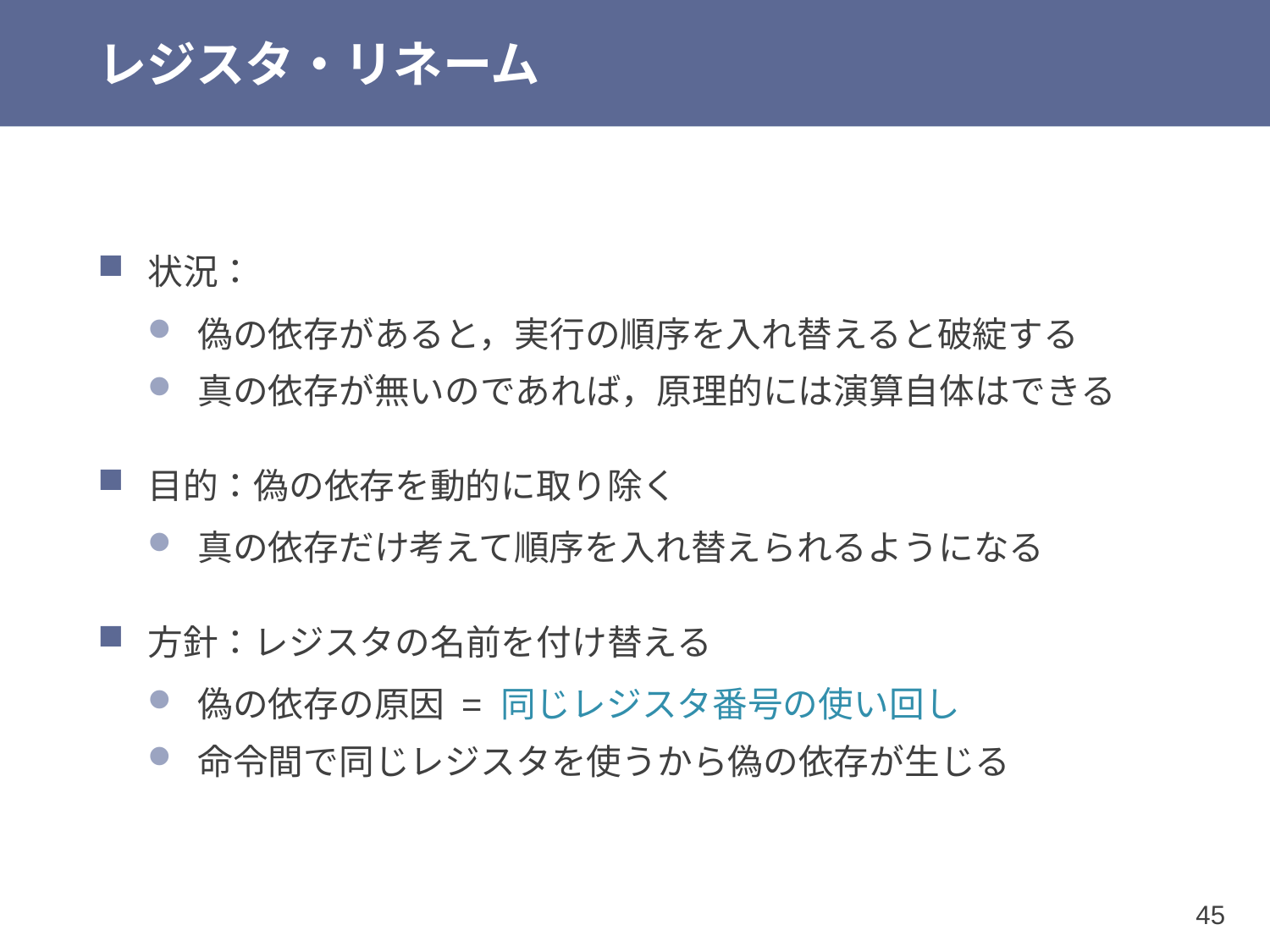

# レジスタ・リネーム
状況：
偽の依存があると，実行の順序を入れ替えると破綻する
真の依存が無いのであれば，原理的には演算自体はできる
目的：偽の依存を動的に取り除く
真の依存だけ考えて順序を入れ替えられるようになる
方針：レジスタの名前を付け替える
偽の依存の原因 = 同じレジスタ番号の使い回し
命令間で同じレジスタを使うから偽の依存が生じる